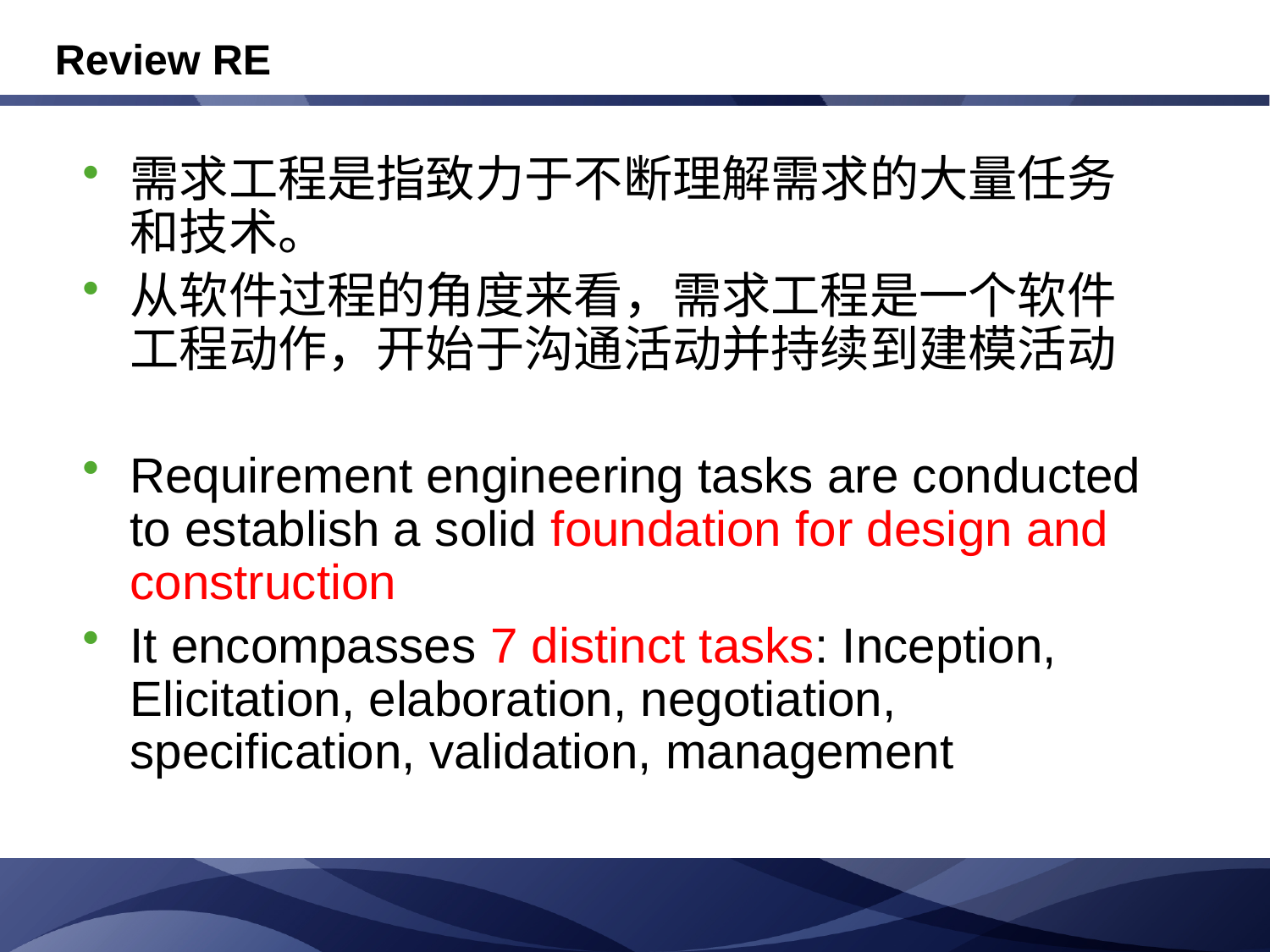

# Review RE
需求工程是指致力于不断理解需求的大量任务和技术。
从软件过程的角度来看，需求工程是一个软件工程动作，开始于沟通活动并持续到建模活动

Requirement engineering tasks are conducted to establish a solid foundation for design and construction
It encompasses 7 distinct tasks: Inception, Elicitation, elaboration, negotiation, specification, validation, management